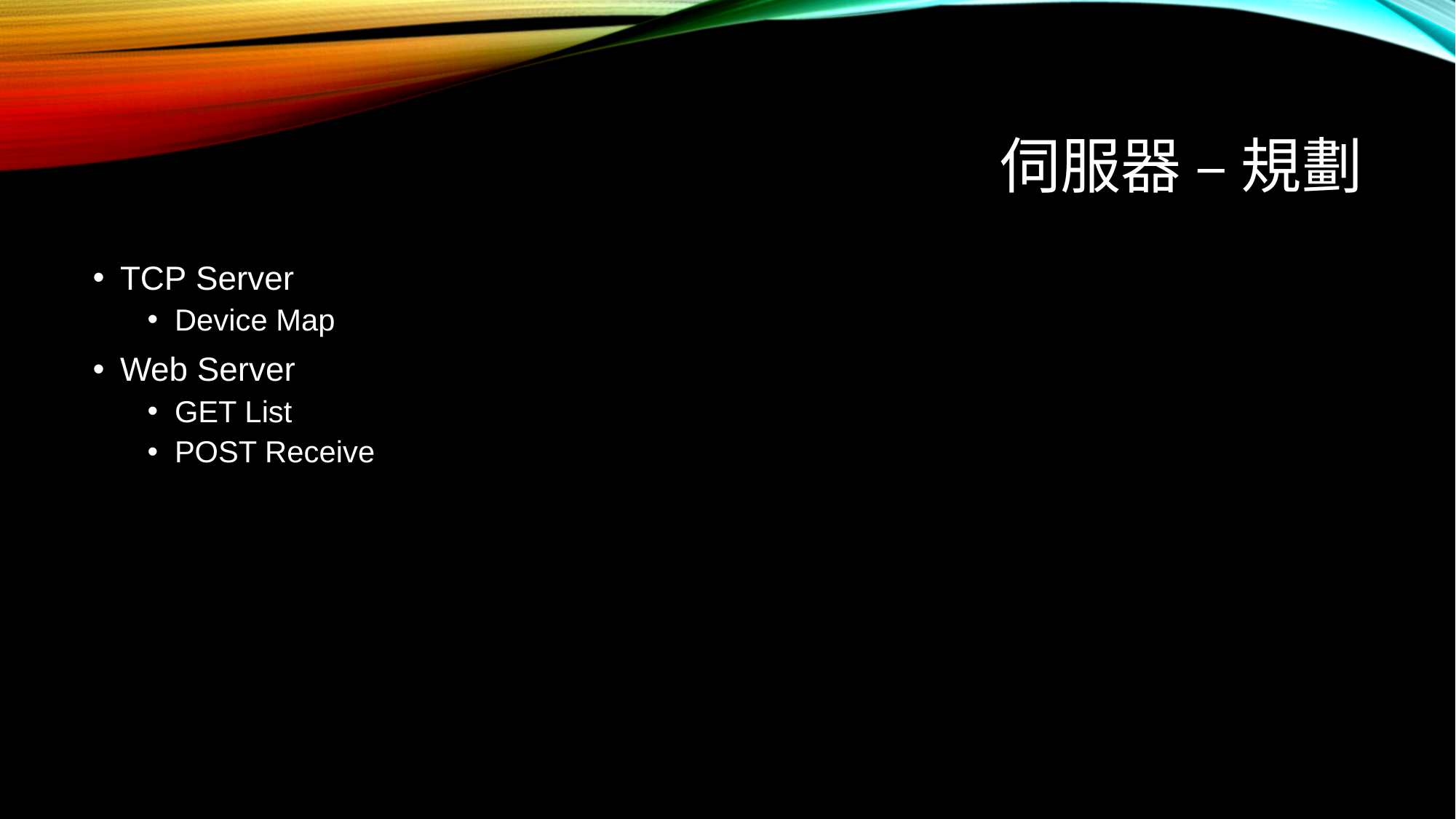

# 伺服器 – 規劃
TCP Server
Device Map
Web Server
GET List
POST Receive